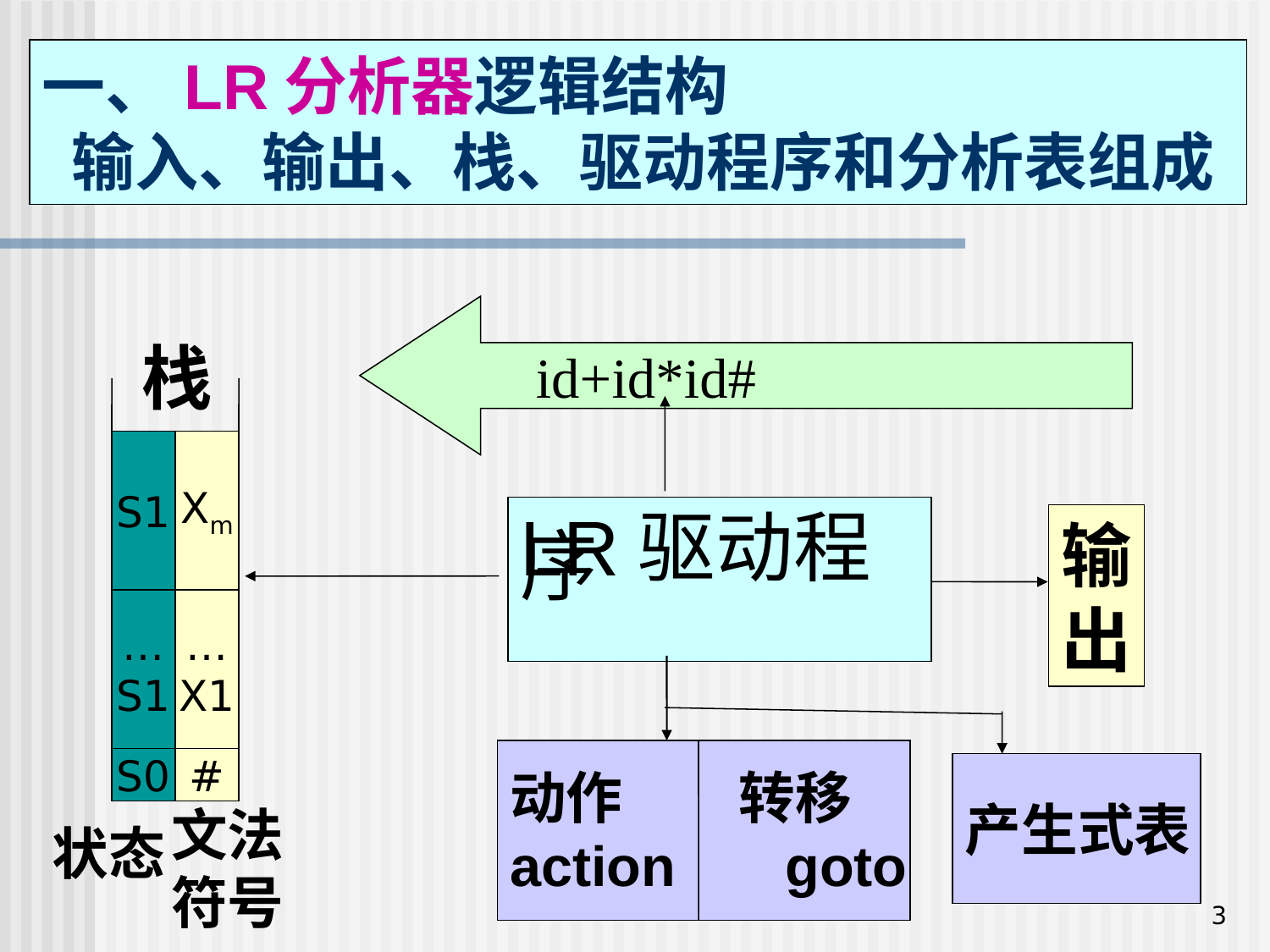

一、LR分析器逻辑结构
 输入、输出、栈、驱动程序和分析表组成
        id+id*id#
栈

S1
Xm

LR驱动程序

输
出

…
S1
…
X1

动作         转移
action       goto

S0
#
产生式表
文法符号
状态
3